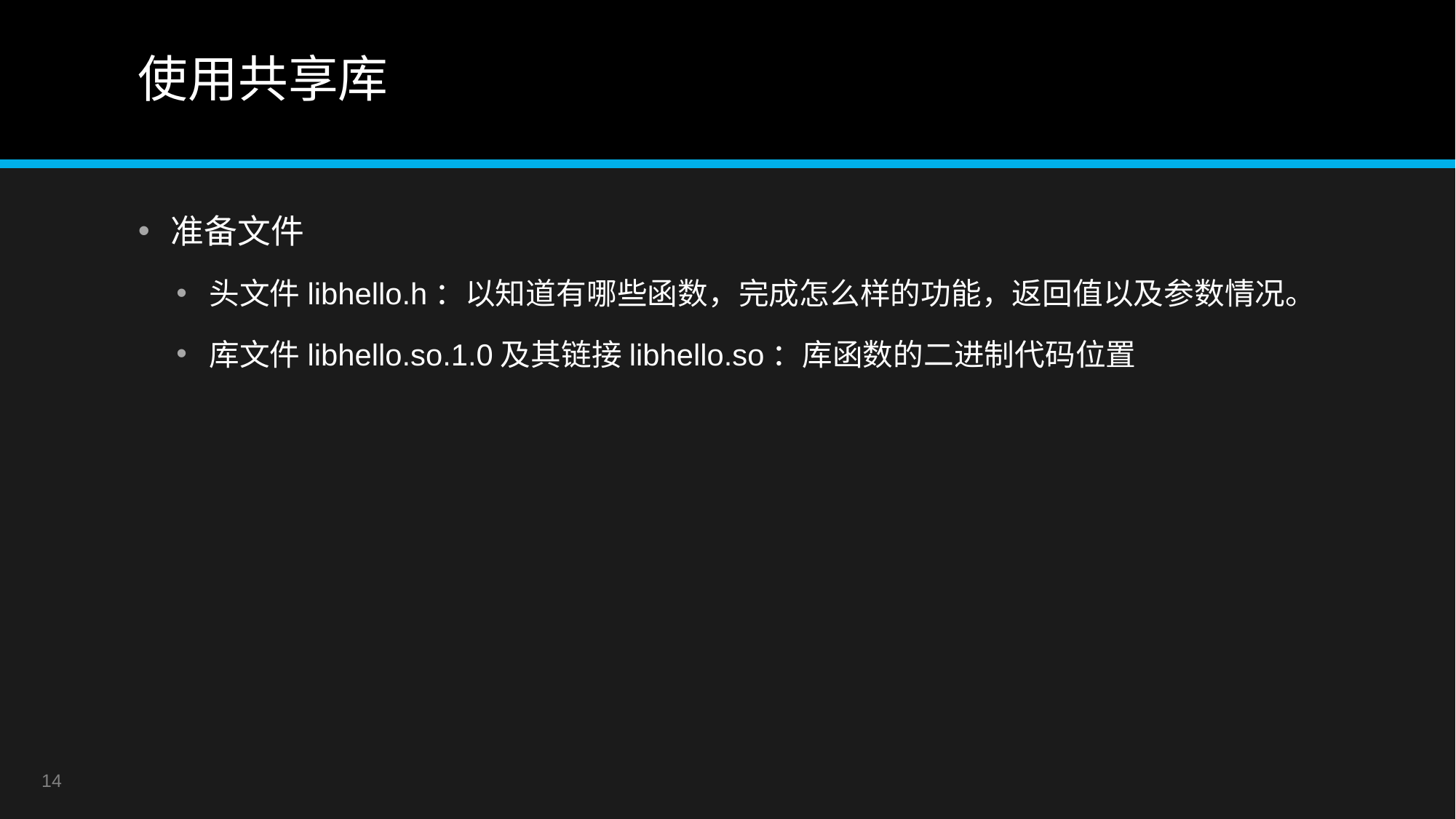

# 使用共享库
准备文件
头文件libhello.h：以知道有哪些函数，完成怎么样的功能，返回值以及参数情况。
库文件libhello.so.1.0及其链接libhello.so：库函数的二进制代码位置

14